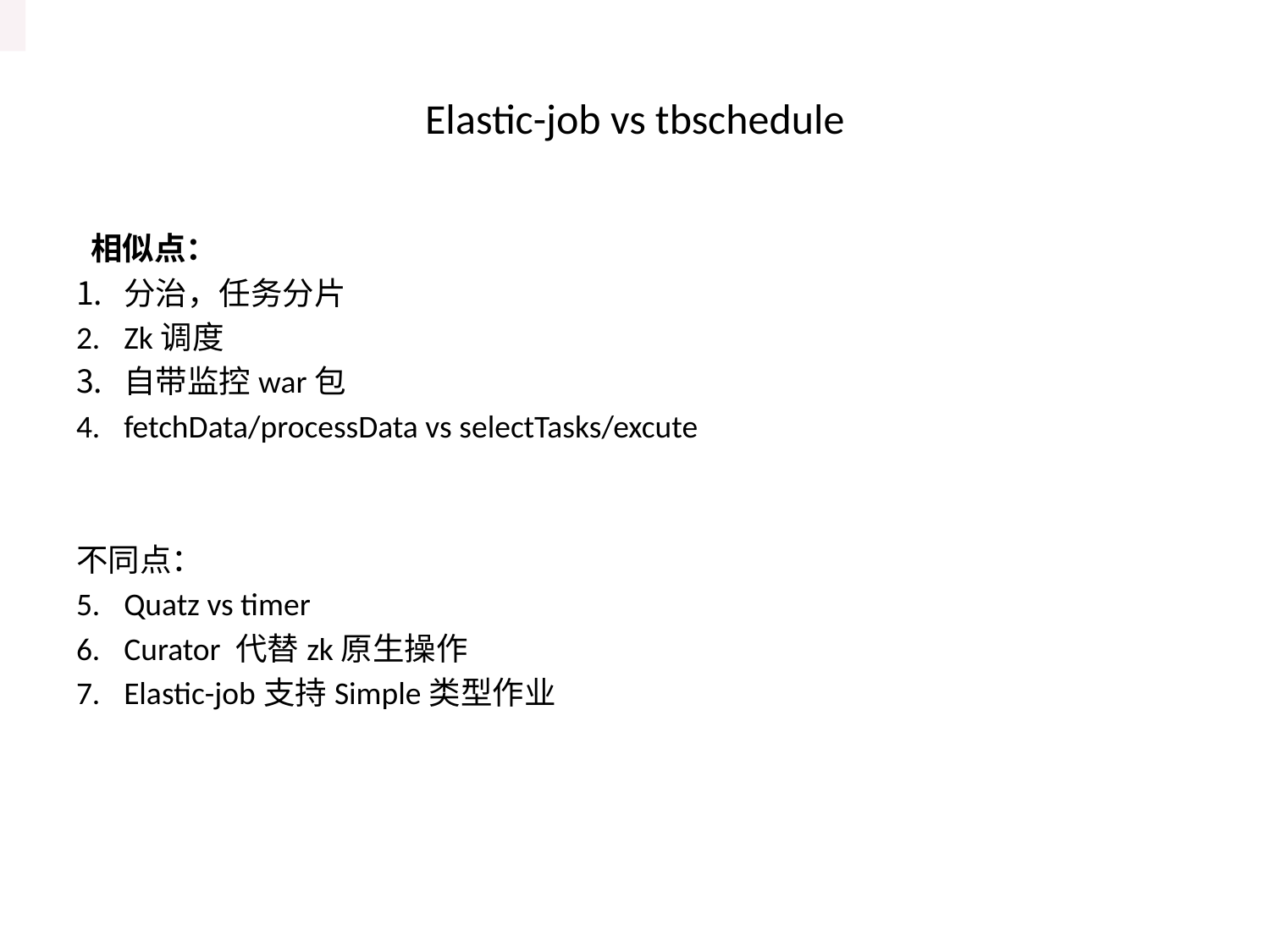

# Elastic-job vs tbschedule
 相似点：
分治，任务分片
Zk调度
自带监控war包
fetchData/processData vs selectTasks/excute

不同点：
Quatz vs timer
Curator 代替zk原生操作
Elastic-job支持Simple类型作业